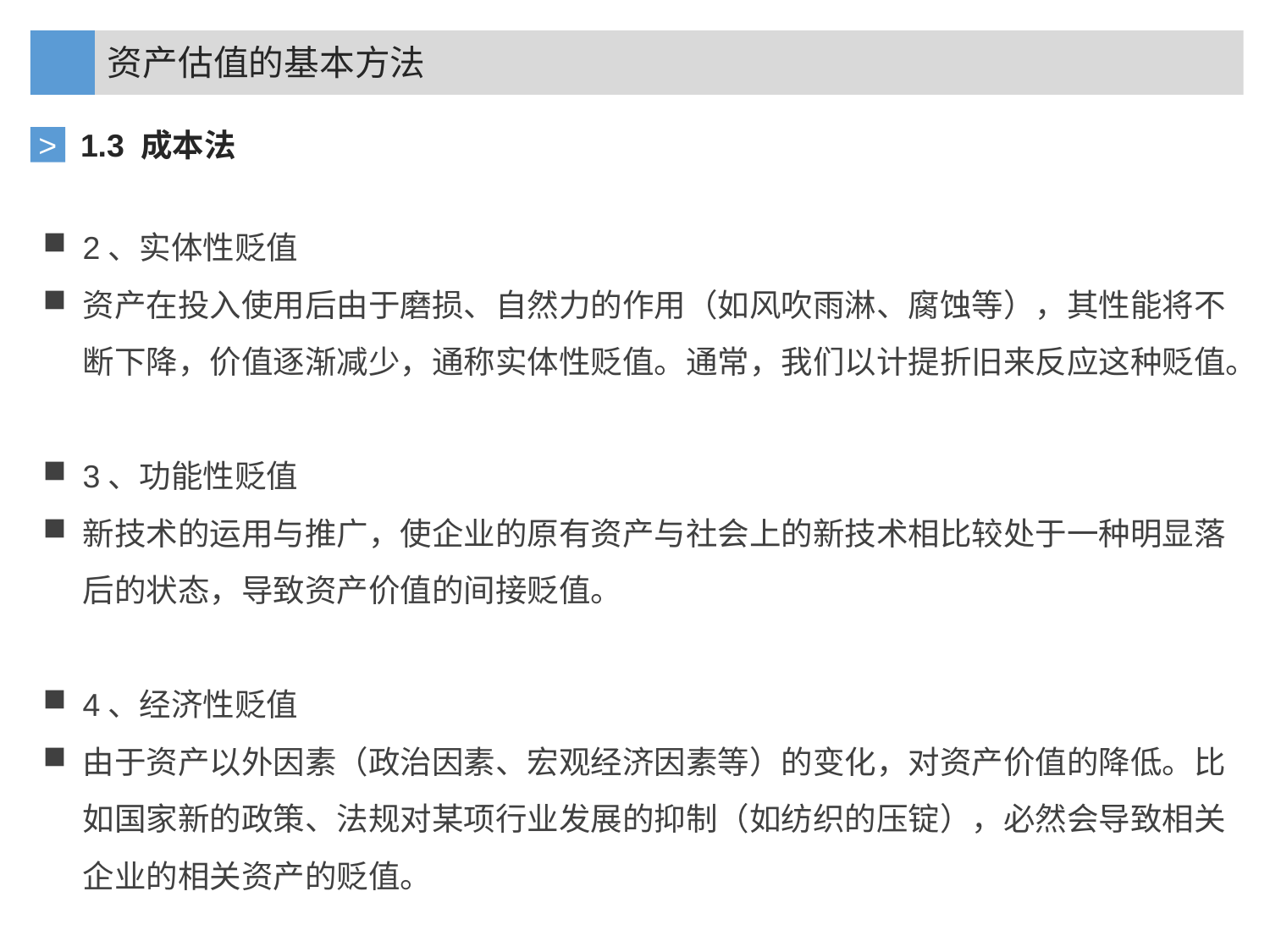

资产估值的基本方法
1.3 成本法
>
2、实体性贬值
资产在投入使用后由于磨损、自然力的作用（如风吹雨淋、腐蚀等），其性能将不断下降，价值逐渐减少，通称实体性贬值。通常，我们以计提折旧来反应这种贬值。

3、功能性贬值
新技术的运用与推广，使企业的原有资产与社会上的新技术相比较处于一种明显落后的状态，导致资产价值的间接贬值。

4、经济性贬值
由于资产以外因素（政治因素、宏观经济因素等）的变化，对资产价值的降低。比如国家新的政策、法规对某项行业发展的抑制（如纺织的压锭），必然会导致相关企业的相关资产的贬值。